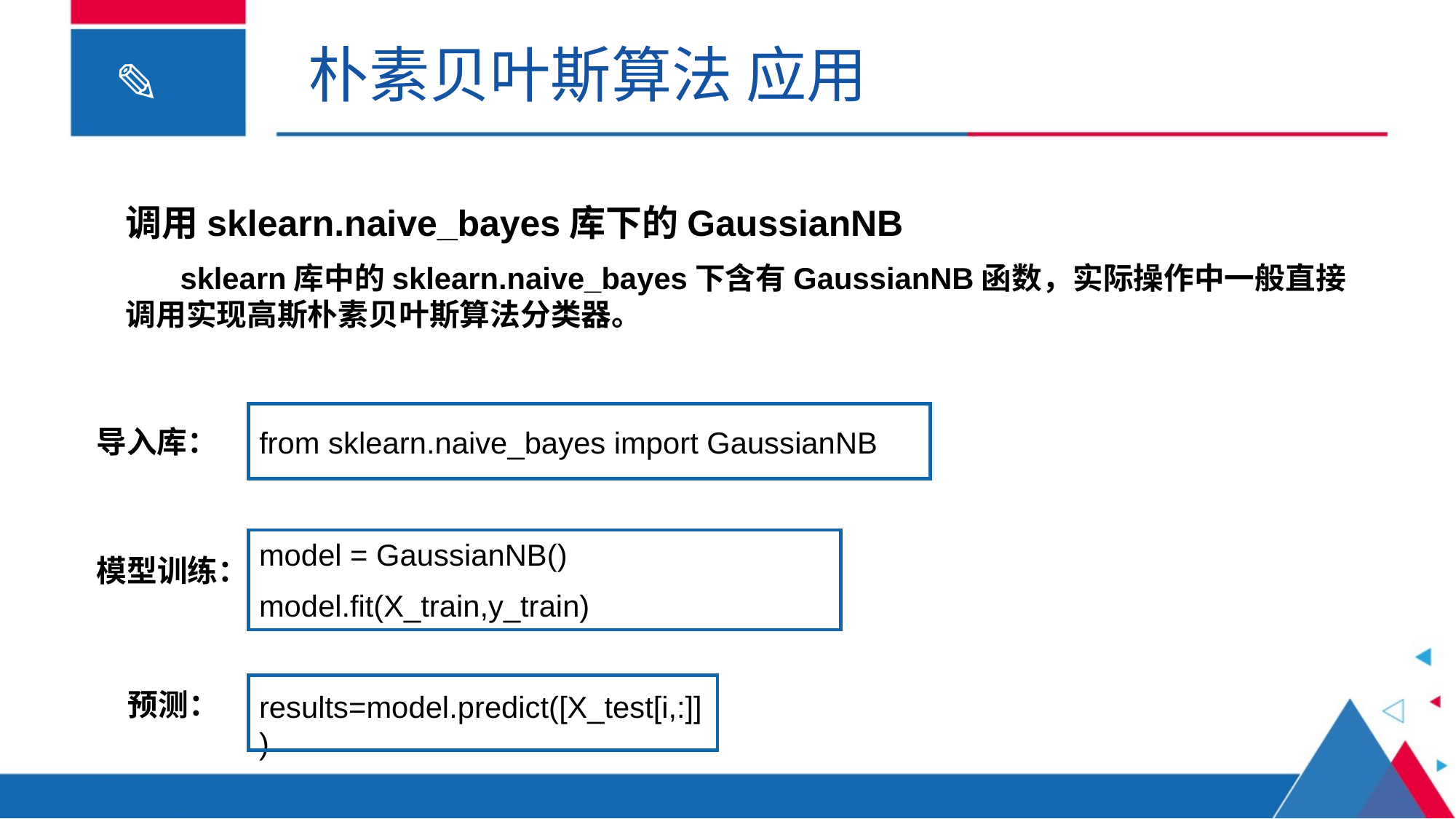

朴素贝叶斯算法 应用
调用sklearn.naive_bayes库下的GaussianNB
sklearn库中的sklearn.naive_bayes下含有GaussianNB函数，实际操作中一般直接调用实现高斯朴素贝叶斯算法分类器。

from sklearn.naive_bayes import GaussianNB
导入库：

model = GaussianNB()
model.fit(X_train,y_train)
模型训练：

results=model.predict([X_test[i,:]])
预测：